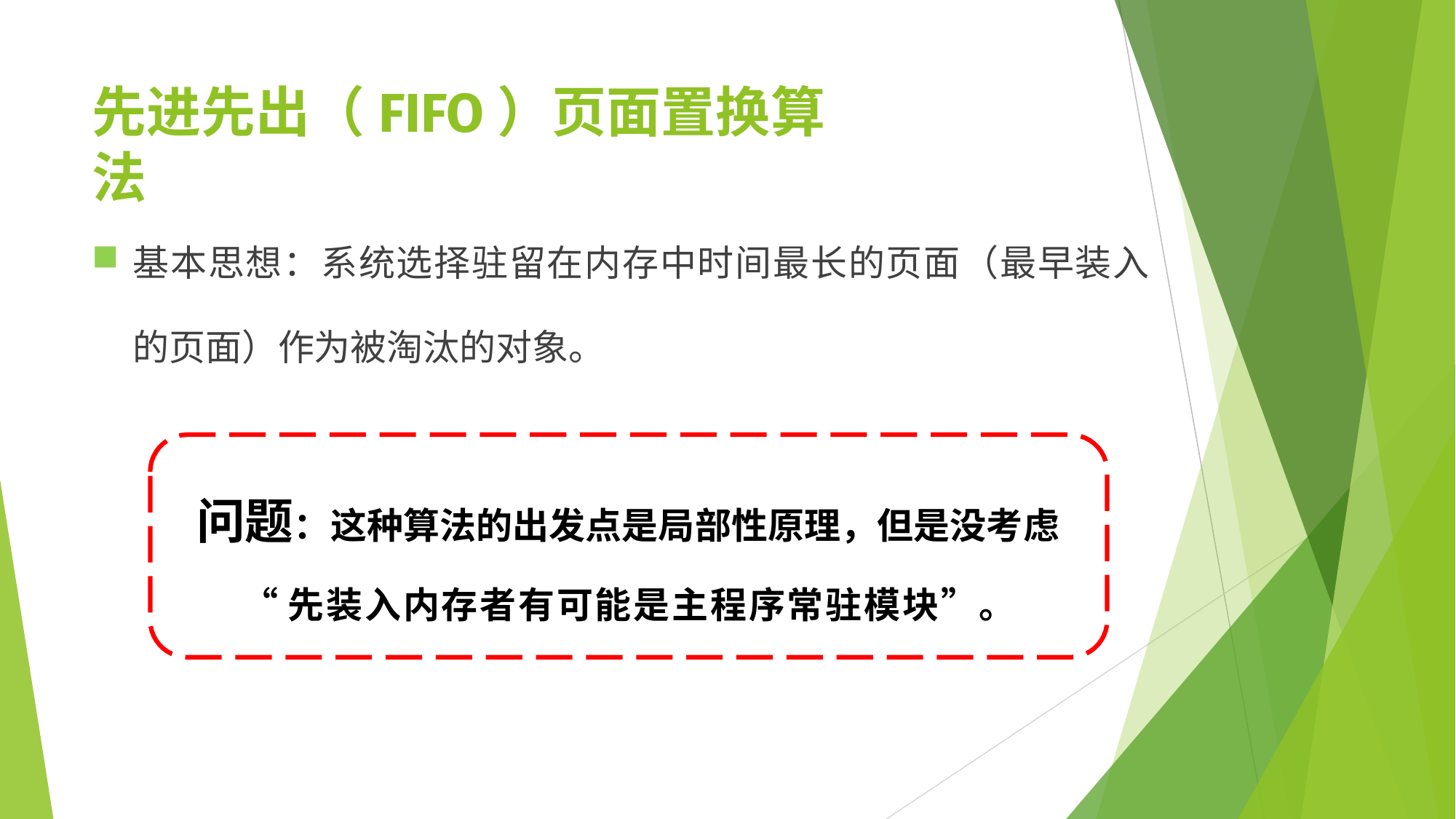

# 先进先出（FIFO）页面置换算法
基本思想：系统选择驻留在内存中时间最长的页面（最早装入

的页面）作为被淘汰的对象。

问题：这种算法的出发点是局部性原理，但是没考虑

“先装入内存者有可能是主程序常驻模块”。